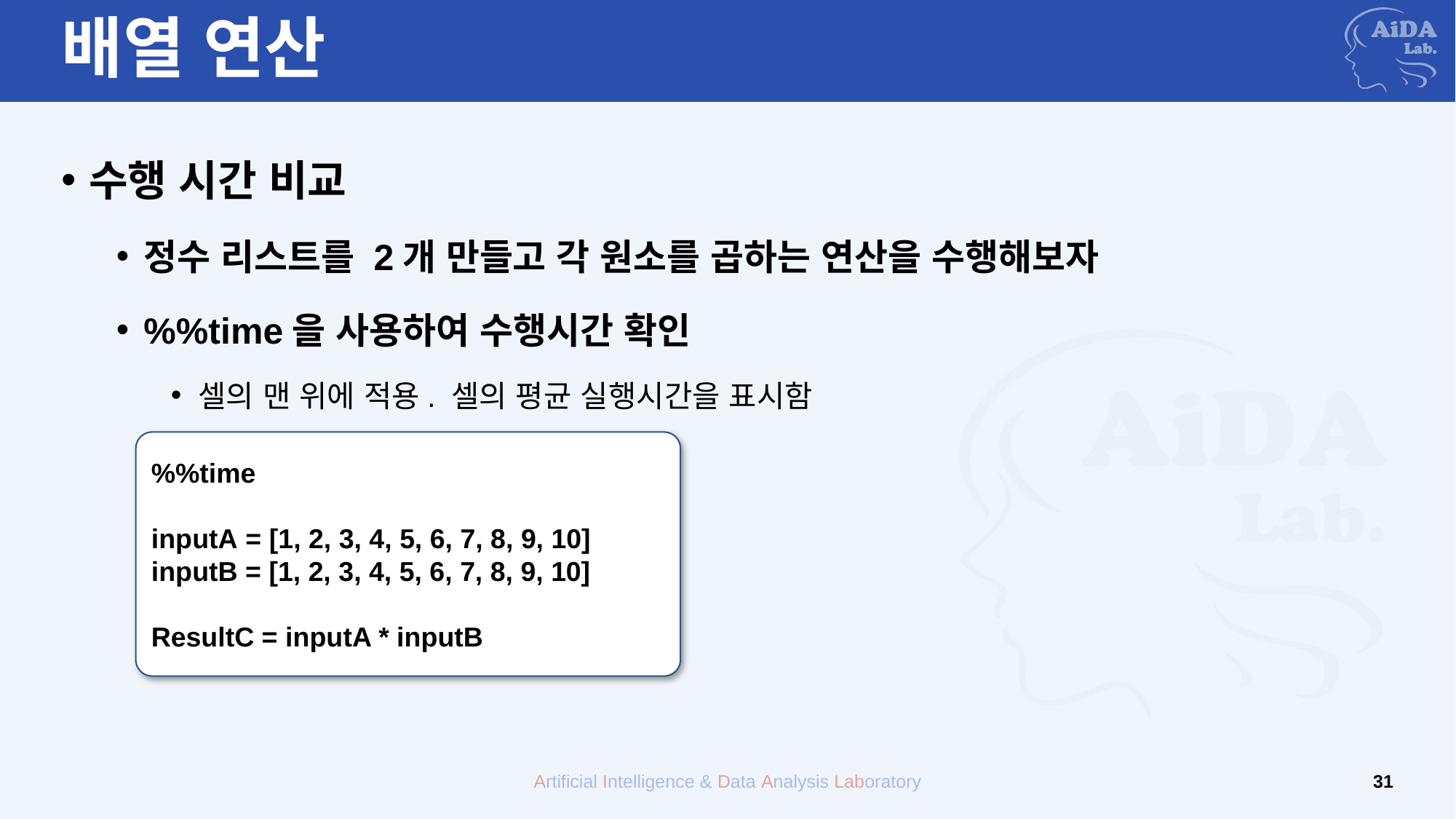

# 배열 연산
수행 시간 비교
정수 리스트를 2개 만들고 각 원소를 곱하는 연산을 수행해보자
%%time을 사용하여 수행시간 확인
셀의 맨 위에 적용. 셀의 평균 실행시간을 표시함
%%time

inputA = [1, 2, 3, 4, 5, 6, 7, 8, 9, 10]
inputB = [1, 2, 3, 4, 5, 6, 7, 8, 9, 10]

ResultC = inputA * inputB
Artificial Intelligence & Data Analysis Laboratory
31